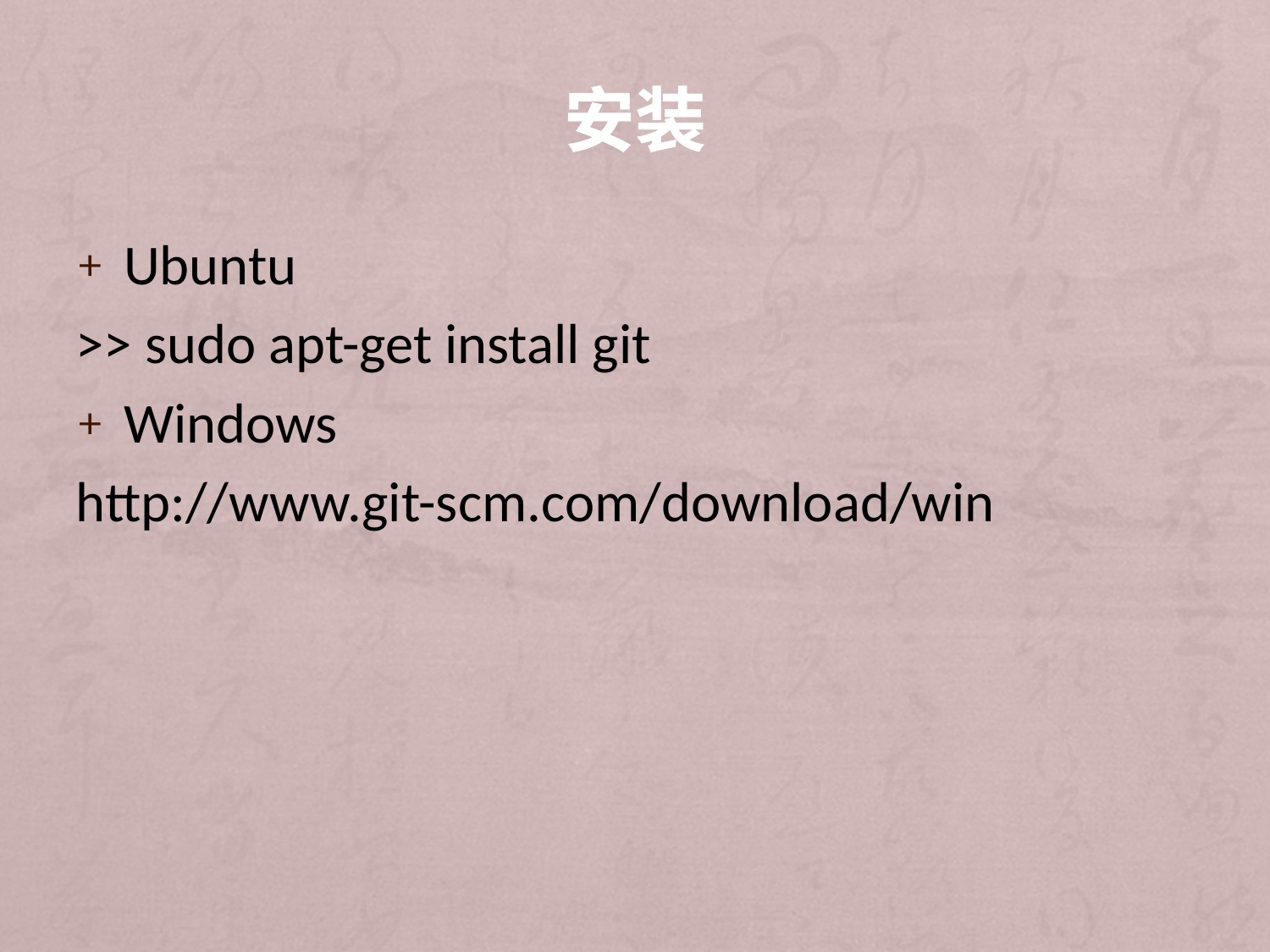

# 安装
Ubuntu
>> sudo apt-get install git
Windows
http://www.git-scm.com/download/win